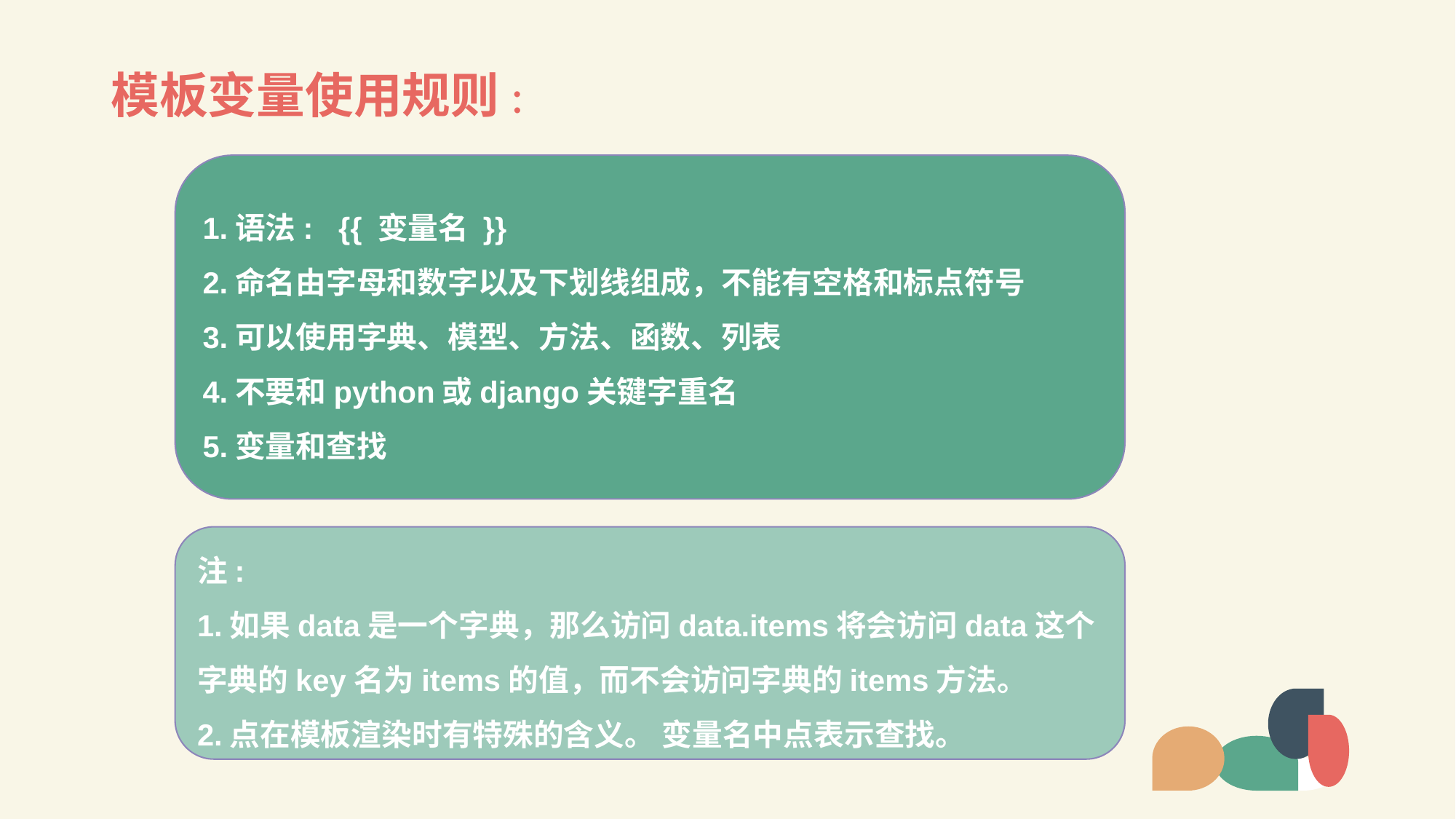

# 模板变量使用规则:
1.语法:   {{ 变量名 }}
2.命名由字母和数字以及下划线组成，不能有空格和标点符号
3.可以使用字典、模型、方法、函数、列表
4.不要和python或django关键字重名
5.变量和查找
注:
1.如果data是一个字典，那么访问data.items将会访问data这个字典的key名为items的值，而不会访问字典的items方法。
2.点在模板渲染时有特殊的含义。 变量名中点表示查找。

LOREM